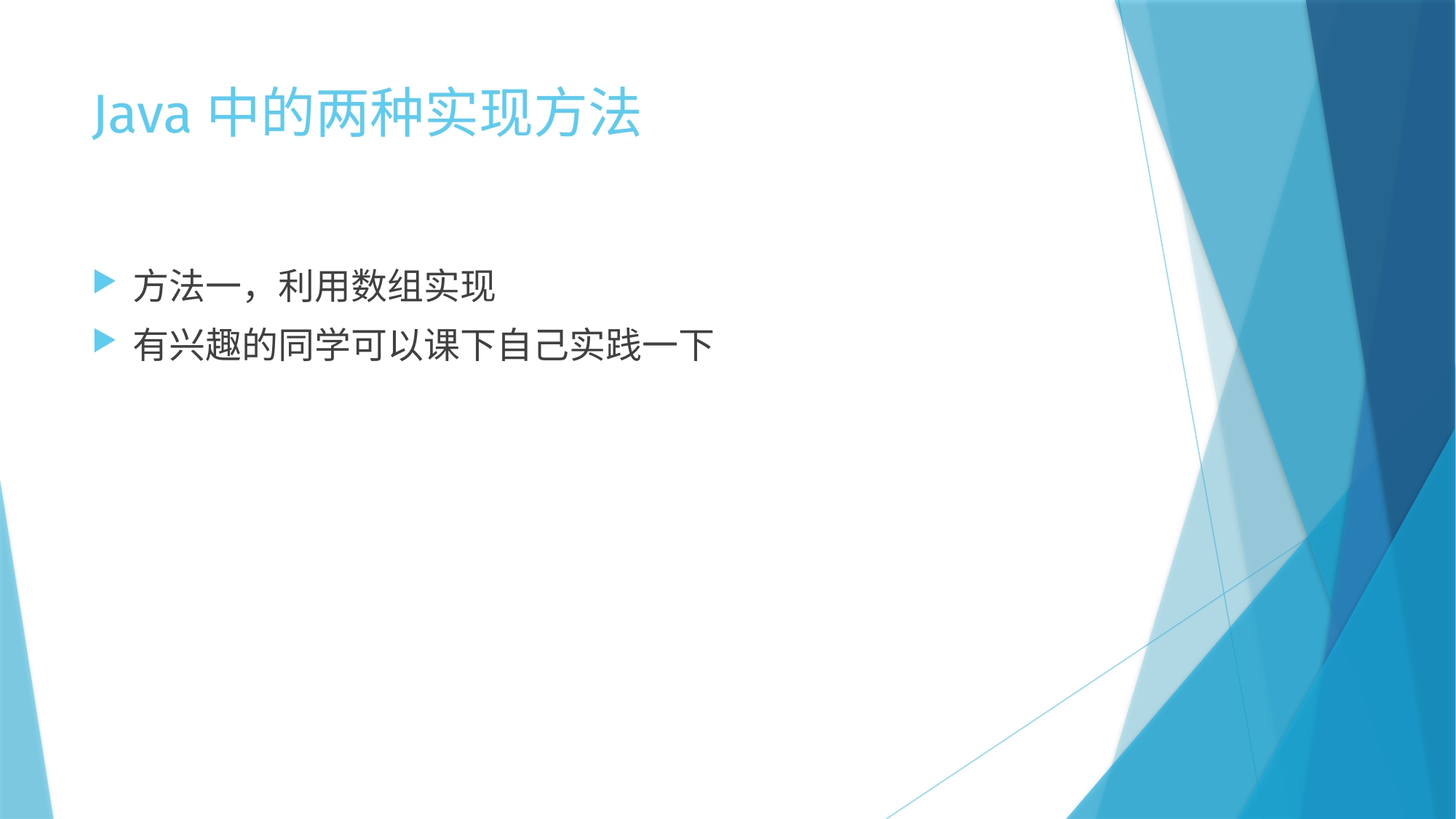

# Java中的两种实现方法
方法一，利用数组实现
有兴趣的同学可以课下自己实践一下